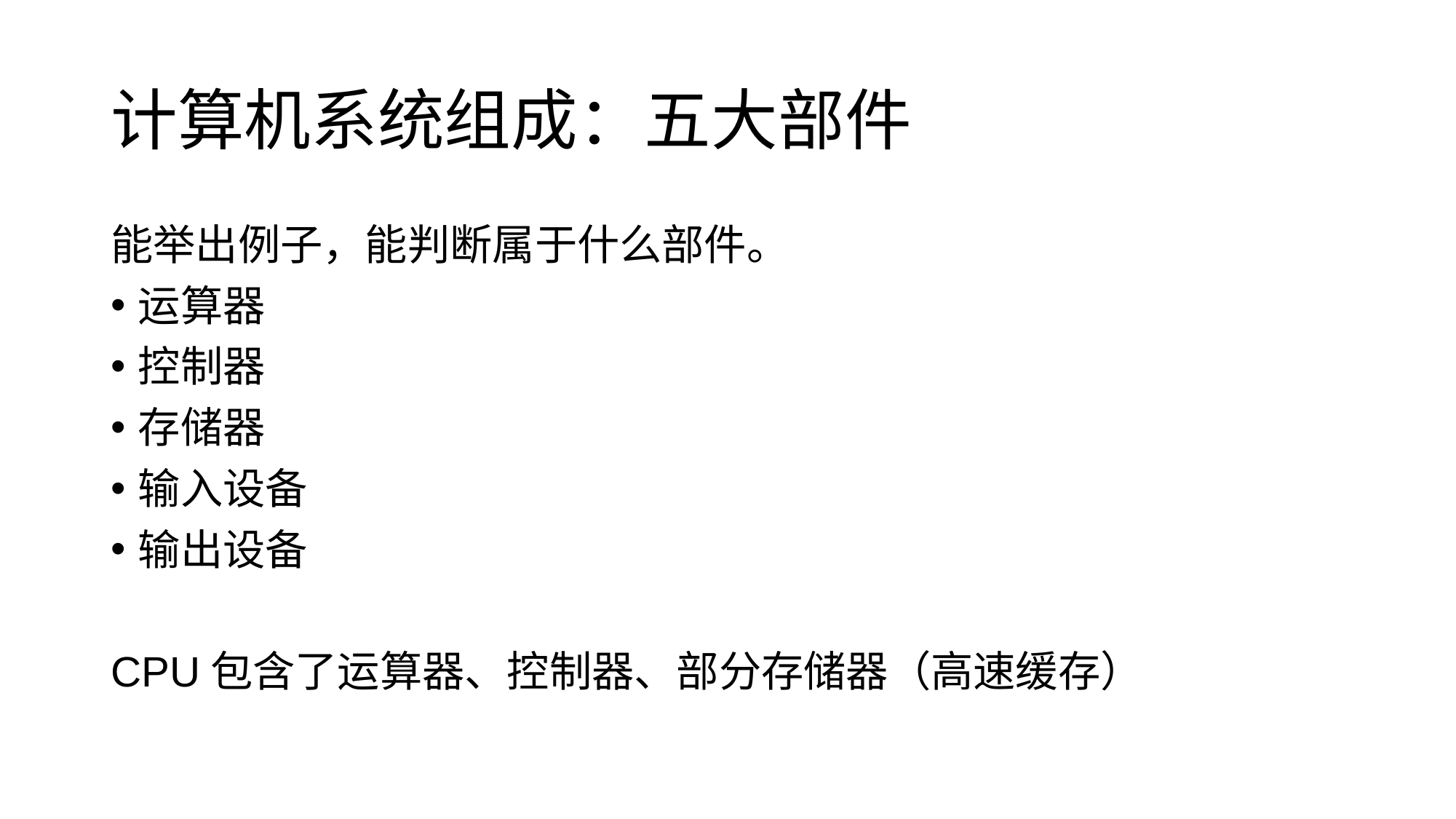

# 计算机系统组成：五大部件
能举出例子，能判断属于什么部件。
运算器
控制器
存储器
输入设备
输出设备

CPU包含了运算器、控制器、部分存储器（高速缓存）